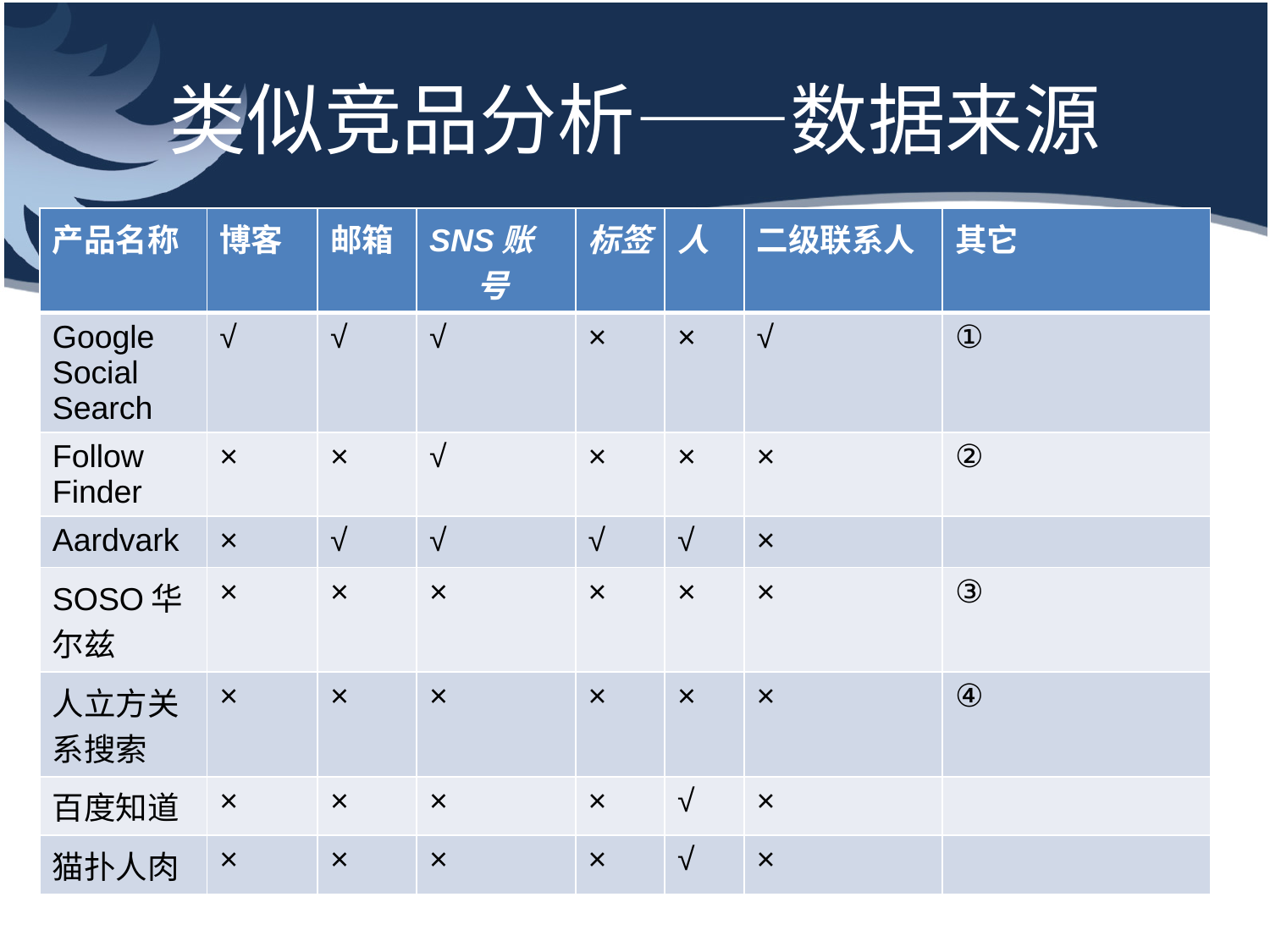

# 类似竞品分析——数据来源
| 产品名称 | 博客 | 邮箱 | SNS账号 | 标签 | 人 | 二级联系人 | 其它 |
| --- | --- | --- | --- | --- | --- | --- | --- |
| Google Social Search | √ | √ | √ | × | × | √ | ① |
| Follow Finder | × | × | √ | × | × | × | ② |
| Aardvark | × | √ | √ | √ | √ | × |  |
| SOSO华尔兹 | × | × | × | × | × | × | ③ |
| 人立方关系搜索 | × | × | × | × | × | × | ④ |
| 百度知道 | × | × | × | × | √ | × |  |
| 猫扑人肉 | × | × | × | × | √ | × |  |